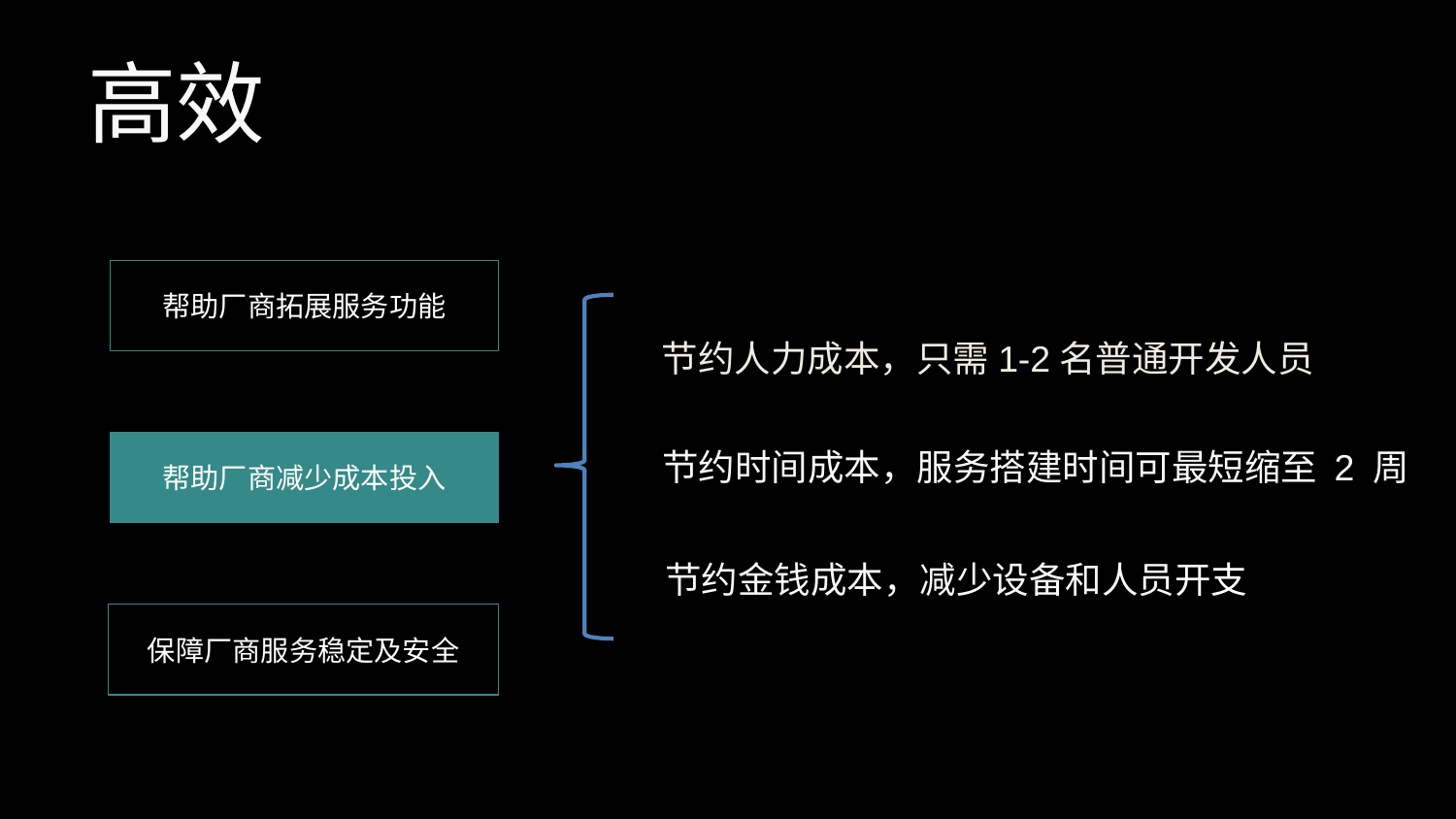

# 高效
帮助厂商拓展服务功能

节约人力成本，只需1-2名普通开发人员
帮助厂商减少成本投入
节约时间成本，服务搭建时间可最短缩至 2 周
节约金钱成本，减少设备和人员开支
保障厂商服务稳定及安全